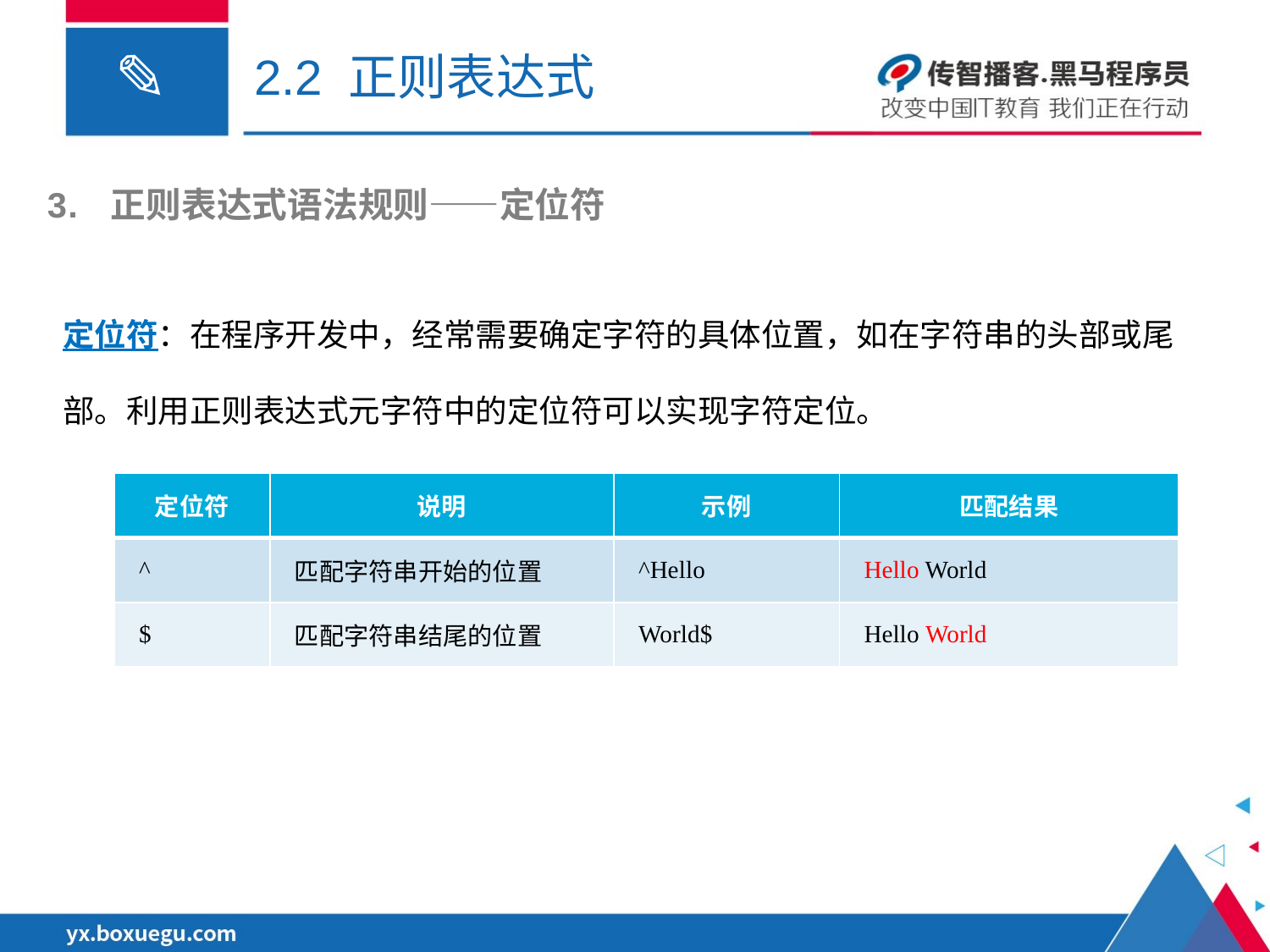

# 2.2 正则表达式
正则表达式语法规则——定位符
定位符：在程序开发中，经常需要确定字符的具体位置，如在字符串的头部或尾部。利用正则表达式元字符中的定位符可以实现字符定位。
| 定位符 | 说明 | 示例 | 匹配结果 |
| --- | --- | --- | --- |
| ^ | 匹配字符串开始的位置 | ^Hello | Hello World |
| $ | 匹配字符串结尾的位置 | World$ | Hello World |